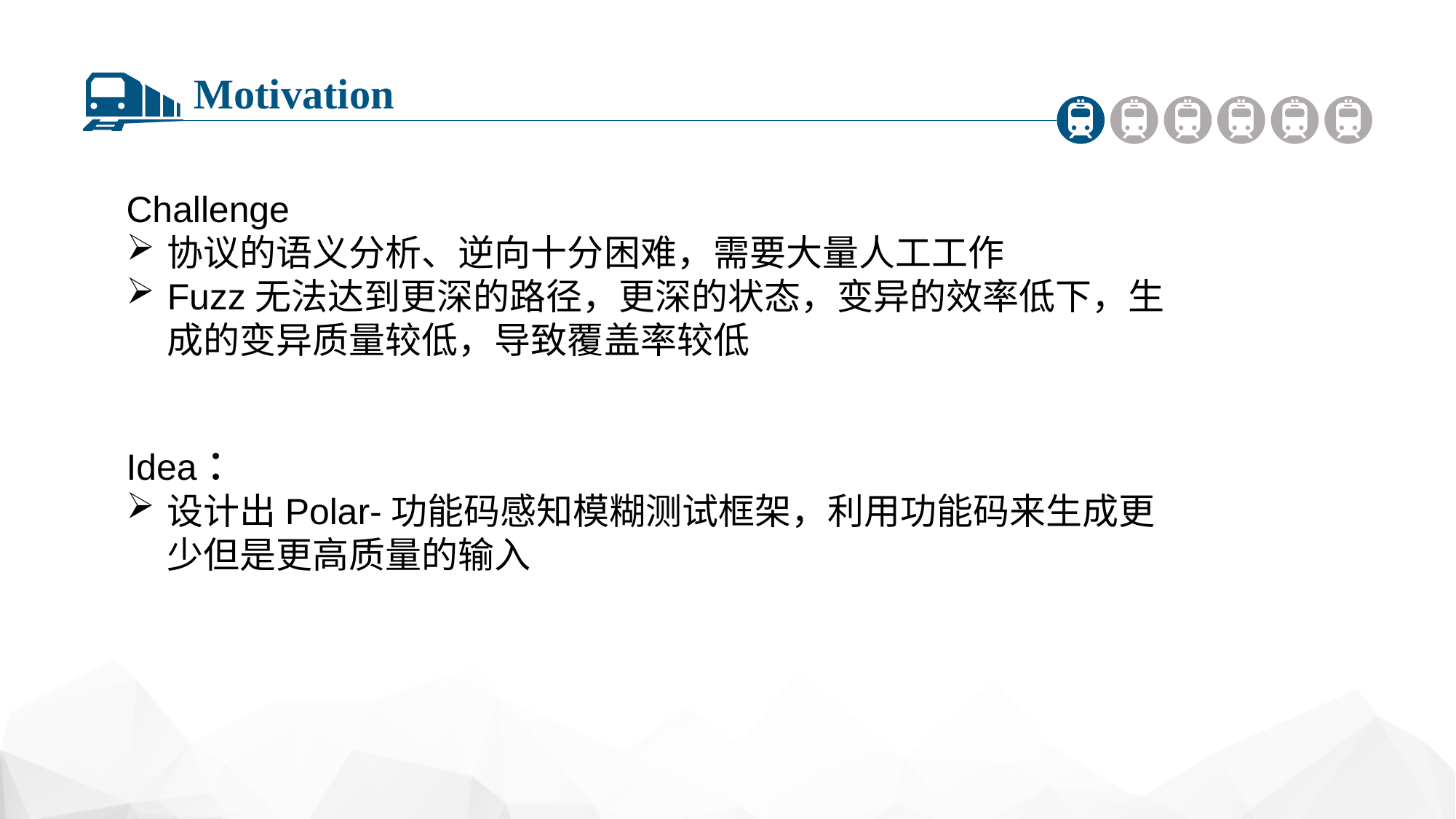

Motivation
Challenge
协议的语义分析、逆向十分困难，需要大量人工工作
Fuzz无法达到更深的路径，更深的状态，变异的效率低下，生成的变异质量较低，导致覆盖率较低

Idea：
设计出Polar-功能码感知模糊测试框架，利用功能码来生成更少但是更高质量的输入